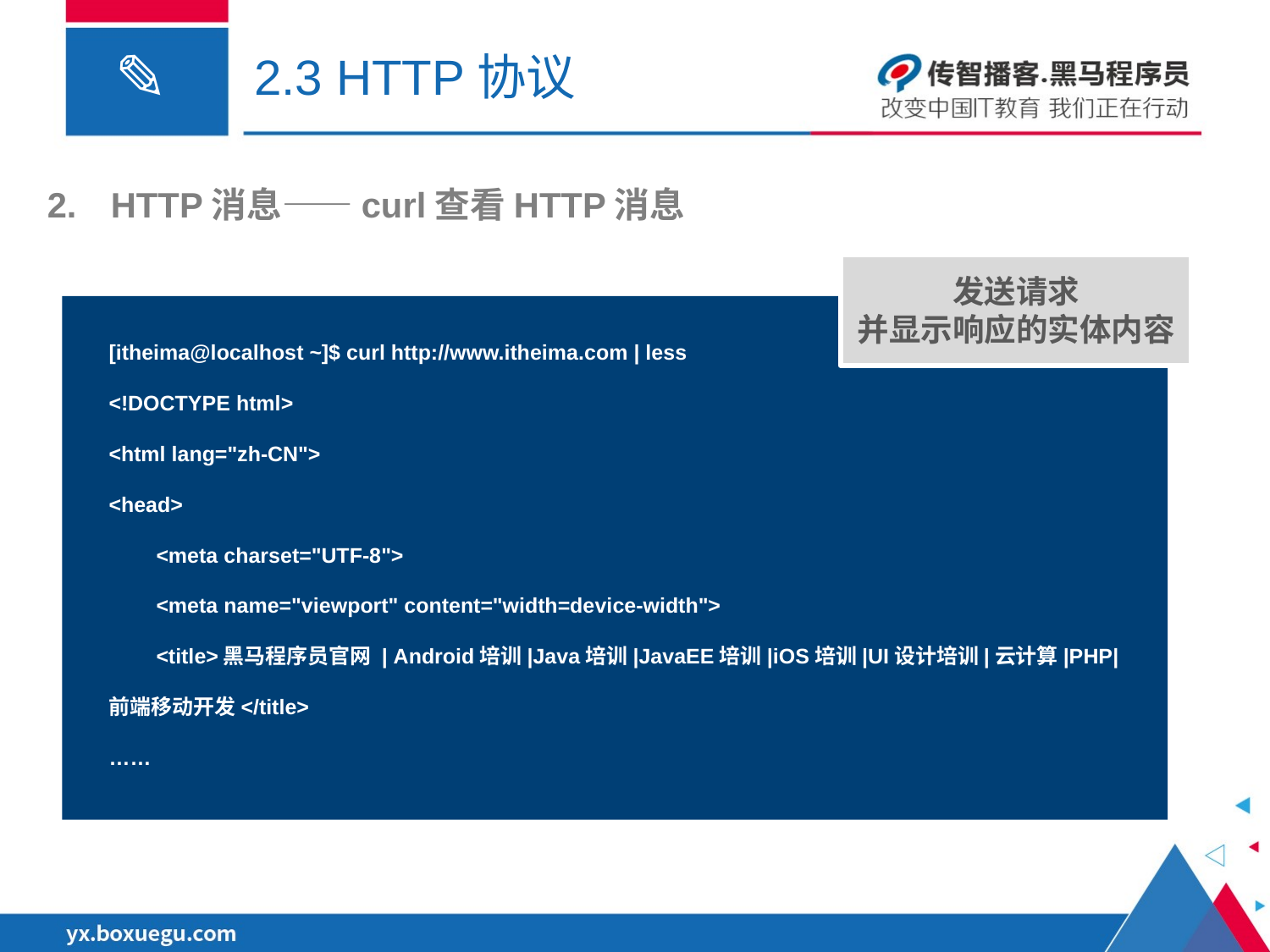

# 2.3 HTTP协议
HTTP消息——curl查看HTTP消息
发送请求
并显示响应的实体内容

[itheima@localhost ~]$ curl http://www.itheima.com | less
<!DOCTYPE html>
<html lang="zh-CN">
<head>
        <meta charset="UTF-8">
        <meta name="viewport" content="width=device-width">
        <title>黑马程序员官网 | Android培训|Java培训|JavaEE培训|iOS培训|UI设计培训|云计算|PHP|前端移动开发</title>
……